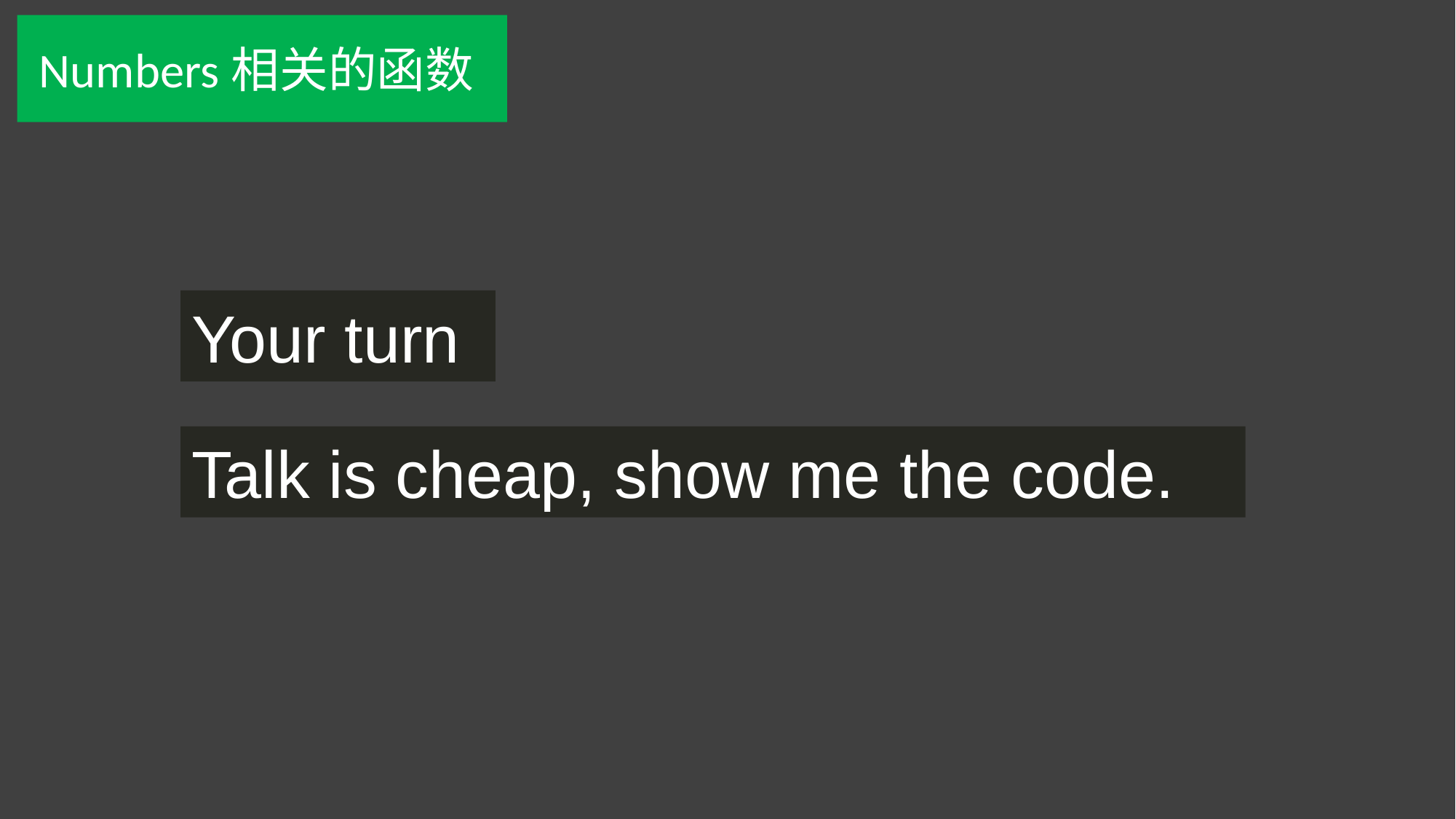

Numbers相关的函数
Your turn
Talk is cheap, show me the code.